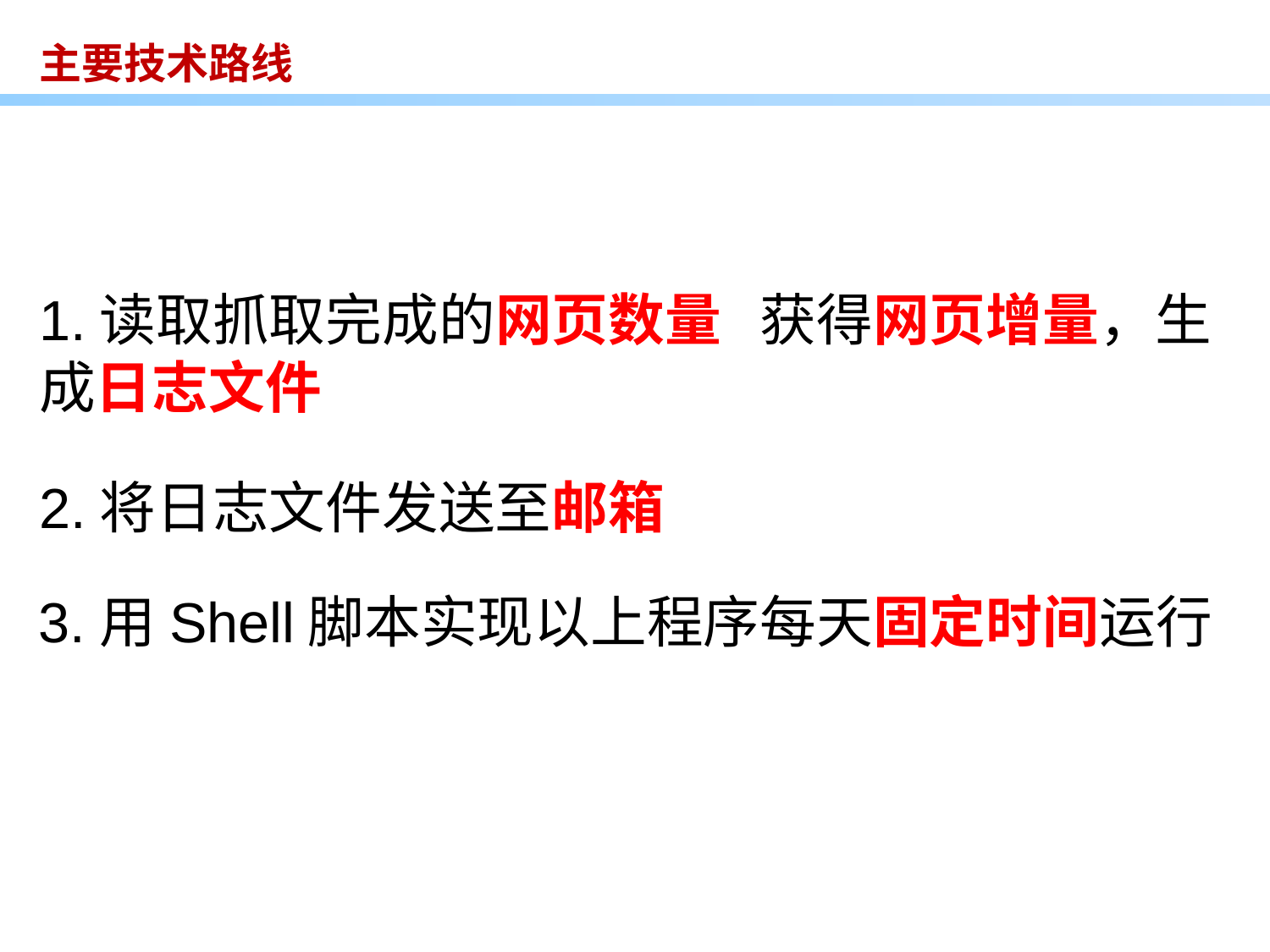

主要技术路线

1.读取抓取完成的网页数量   获得网页增量，生成日志文件
2.将日志文件发送至邮箱
3.用Shell脚本实现以上程序每天固定时间运行